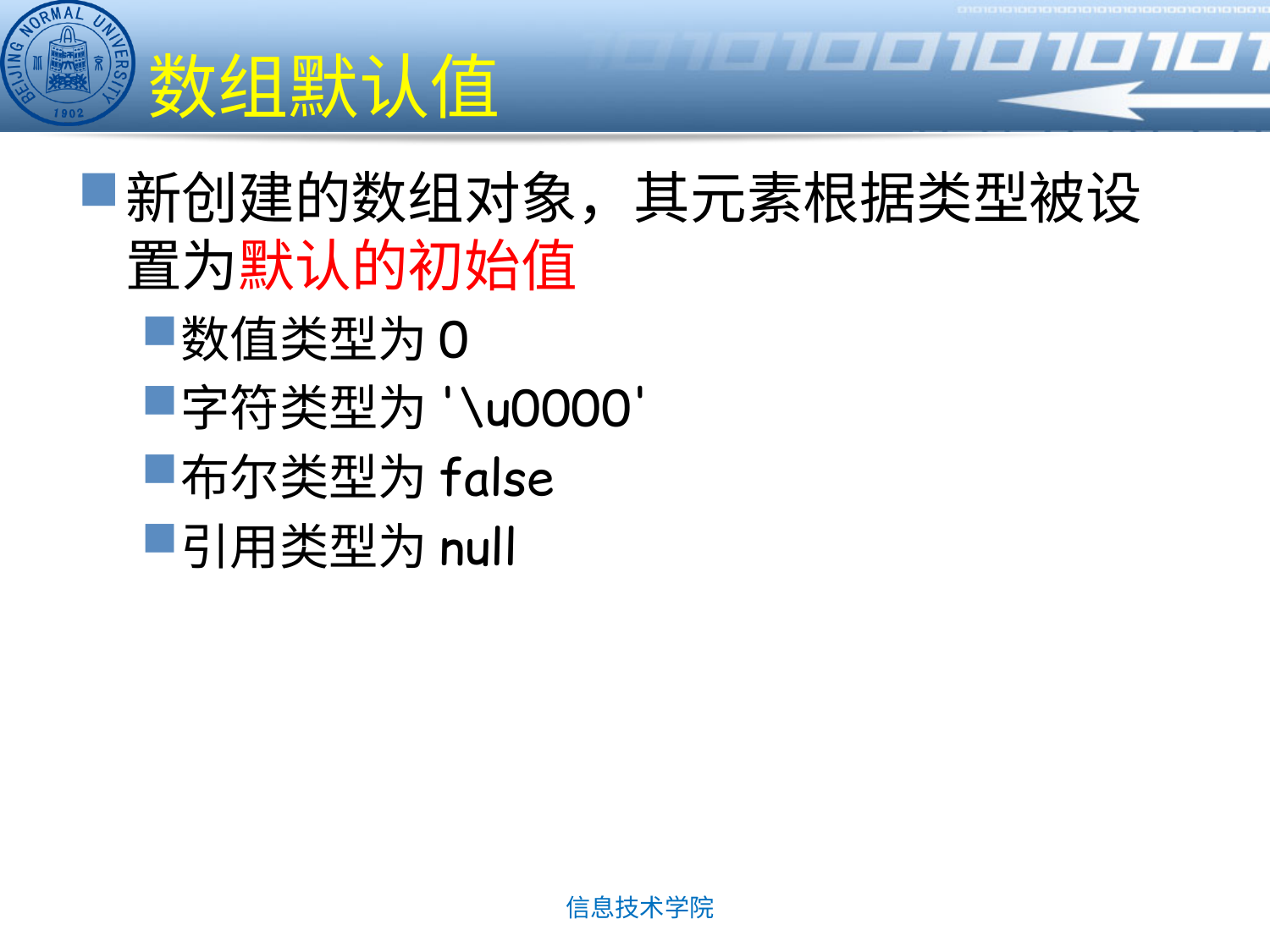

# 数组默认值
新创建的数组对象，其元素根据类型被设置为默认的初始值
数值类型为0
字符类型为'\u0000'
布尔类型为false
引用类型为null
6